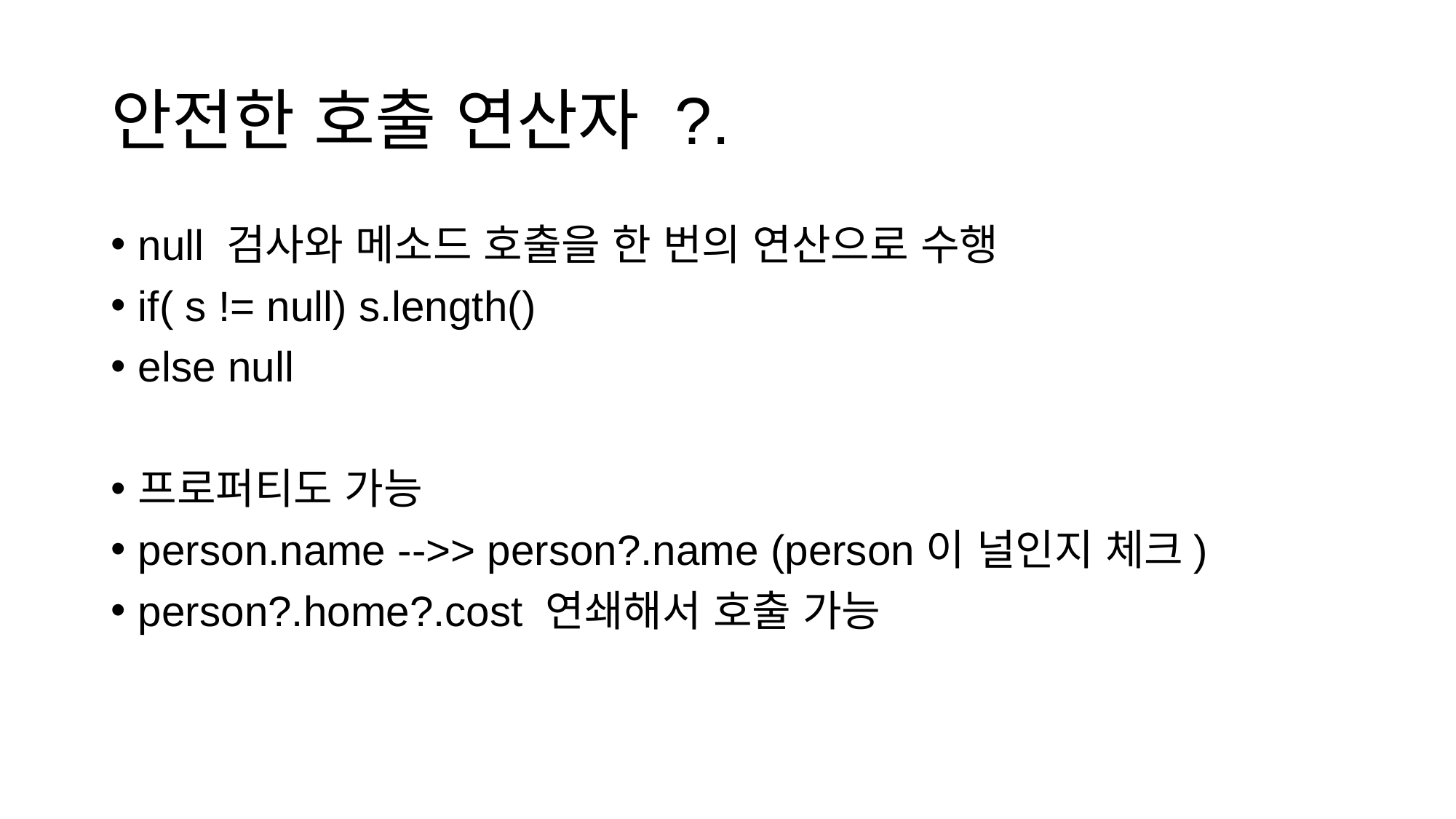

# 안전한 호출 연산자 ?.
null 검사와 메소드 호출을 한 번의 연산으로 수행
if( s != null) s.length()
else null

프로퍼티도 가능
person.name -->> person?.name (person이 널인지 체크)
person?.home?.cost 연쇄해서 호출 가능